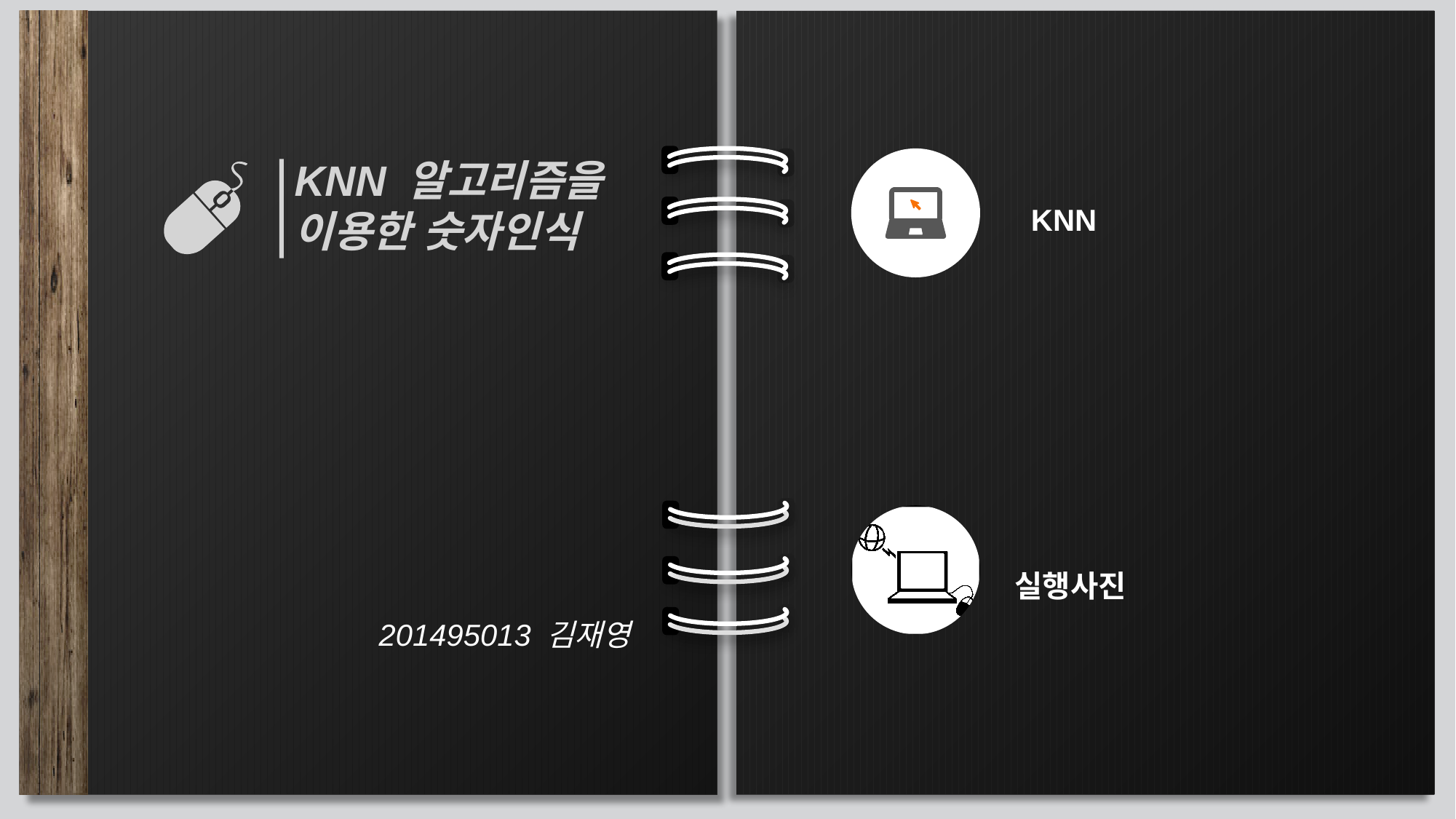

KNN 알고리즘을
이용한 숫자인식

KNN

실행사진
201495013 김재영